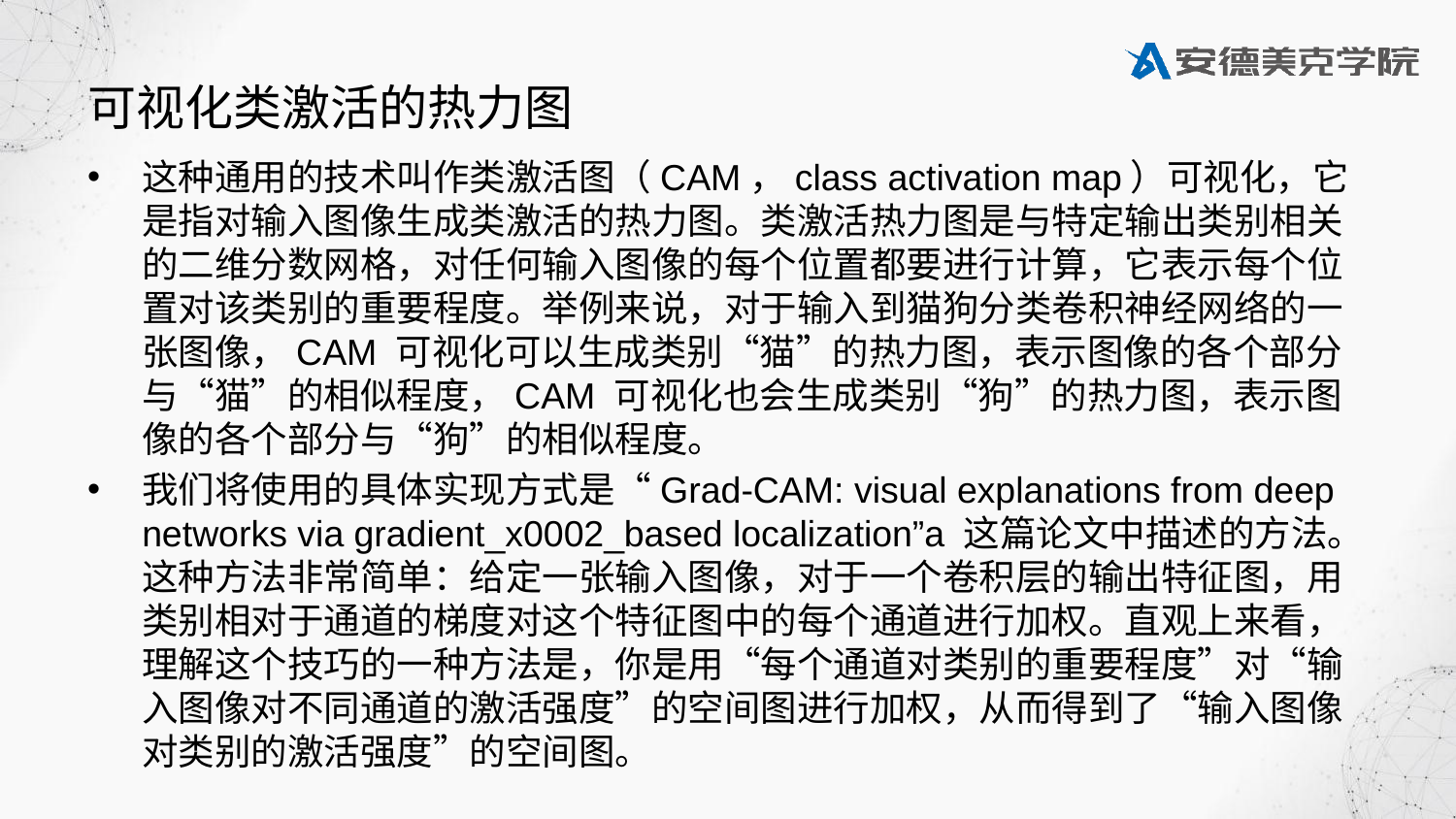

# 可视化类激活的热力图
这种通用的技术叫作类激活图（CAM，class activation map）可视化，它是指对输入图像生成类激活的热力图。类激活热力图是与特定输出类别相关的二维分数网格，对任何输入图像的每个位置都要进行计算，它表示每个位置对该类别的重要程度。举例来说，对于输入到猫狗分类卷积神经网络的一张图像，CAM 可视化可以生成类别“猫”的热力图，表示图像的各个部分与“猫”的相似程度，CAM 可视化也会生成类别“狗”的热力图，表示图像的各个部分与“狗”的相似程度。
我们将使用的具体实现方式是“Grad-CAM: visual explanations from deep networks via gradient_x0002_based localization”a 这篇论文中描述的方法。这种方法非常简单：给定一张输入图像，对于一个卷积层的输出特征图，用类别相对于通道的梯度对这个特征图中的每个通道进行加权。直观上来看，理解这个技巧的一种方法是，你是用“每个通道对类别的重要程度”对“输入图像对不同通道的激活强度”的空间图进行加权，从而得到了“输入图像对类别的激活强度”的空间图。